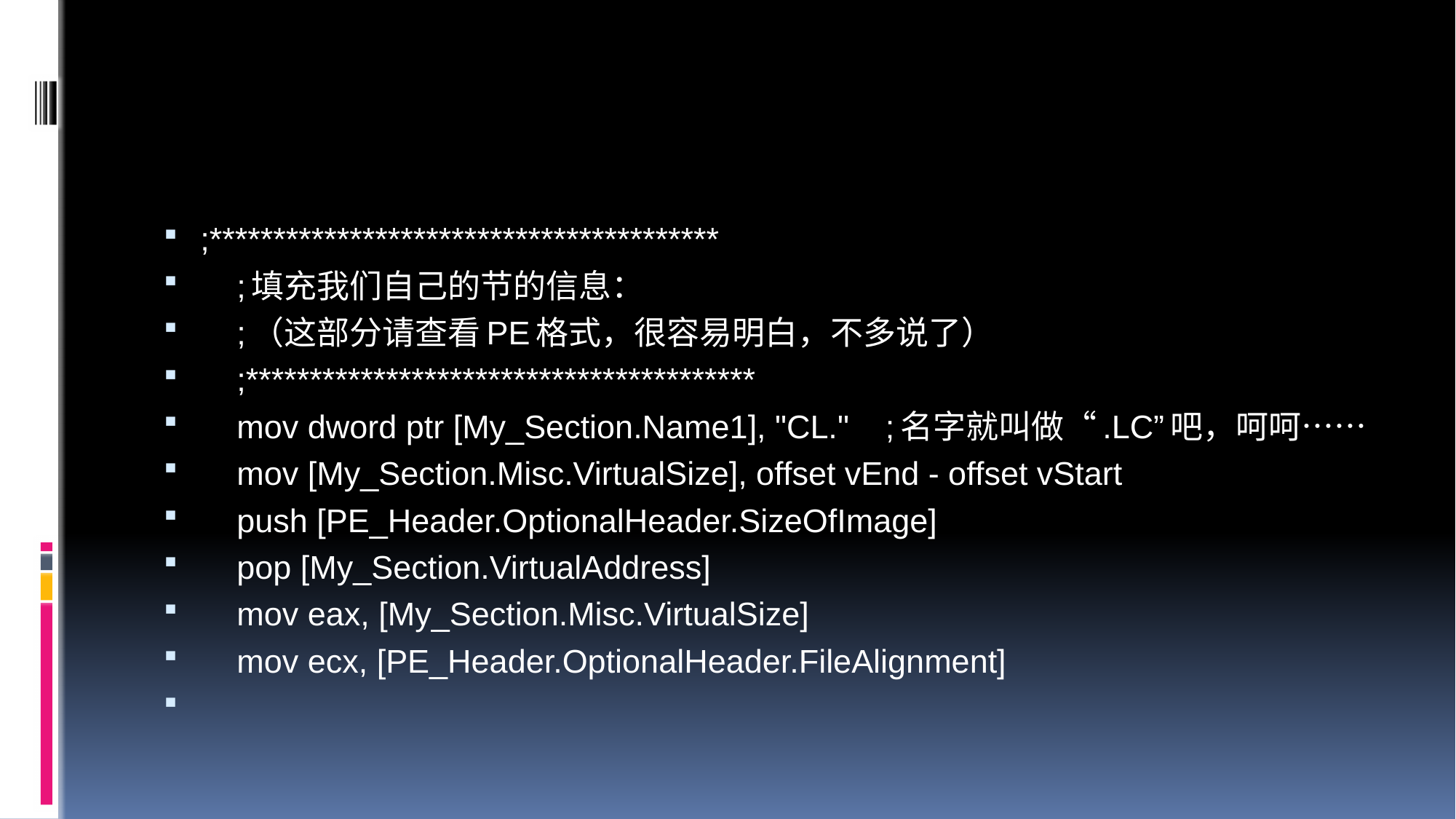

#
;****************************************
    ;填充我们自己的节的信息：
    ;（这部分请查看PE格式，很容易明白，不多说了）
    ;****************************************
    mov dword ptr [My_Section.Name1], "CL."    ;名字就叫做“.LC”吧，呵呵……
    mov [My_Section.Misc.VirtualSize], offset vEnd - offset vStart
    push [PE_Header.OptionalHeader.SizeOfImage]
    pop [My_Section.VirtualAddress]
    mov eax, [My_Section.Misc.VirtualSize]
    mov ecx, [PE_Header.OptionalHeader.FileAlignment]